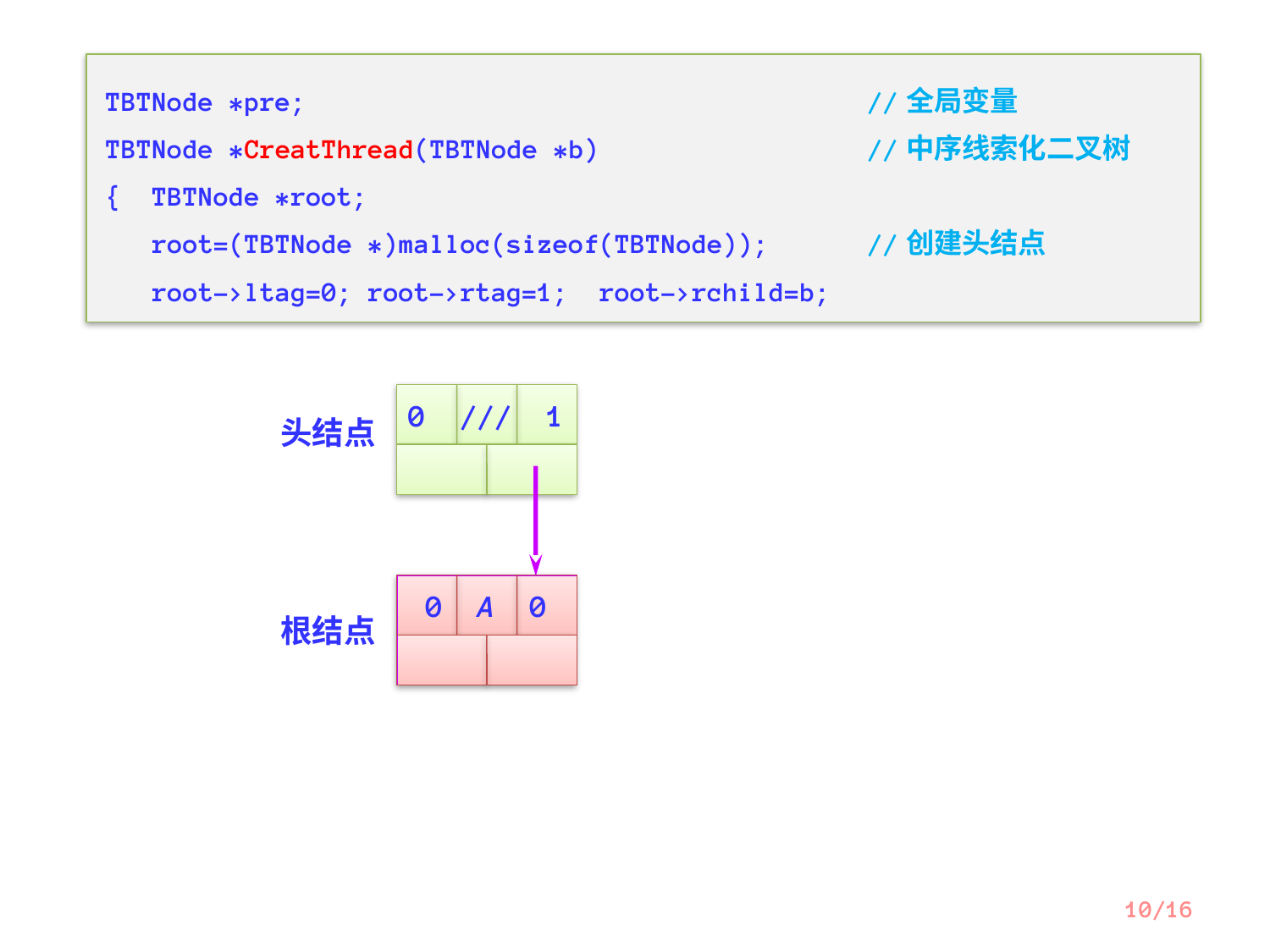

TBTNode *pre;		   			//全局变量
TBTNode *CreatThread(TBTNode *b)  		//中序线索化二叉树
{  TBTNode *root;
   root=(TBTNode *)malloc(sizeof(TBTNode));  	//创建头结点
   root->ltag=0; root->rtag=1;  root->rchild=b;
0  ///  1

头结点

0  A  0

根结点
10/16